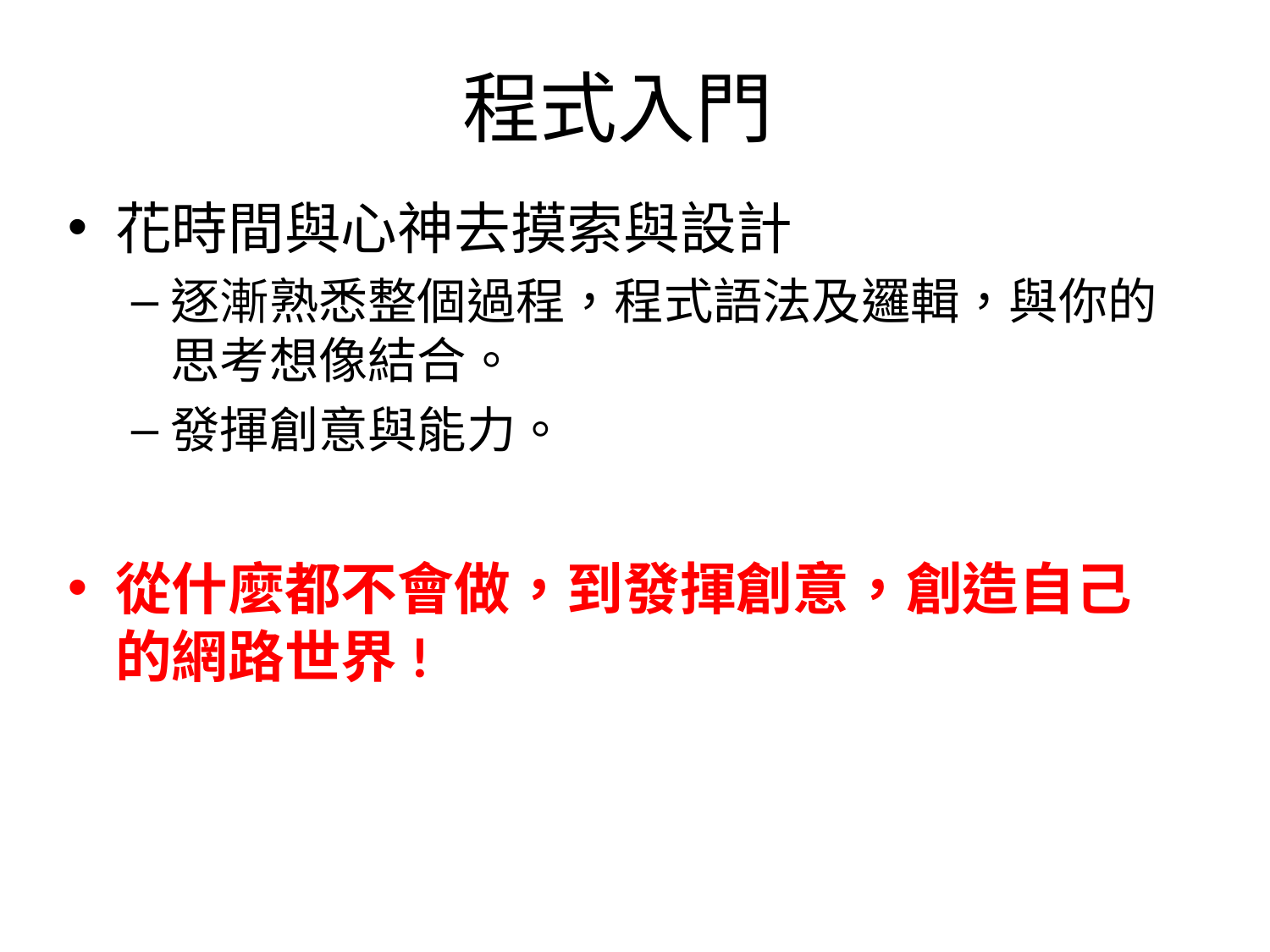

# 程式入門
花時間與心神去摸索與設計
逐漸熟悉整個過程，程式語法及邏輯，與你的思考想像結合。
發揮創意與能力。

從什麼都不會做，到發揮創意，創造自己的網路世界!